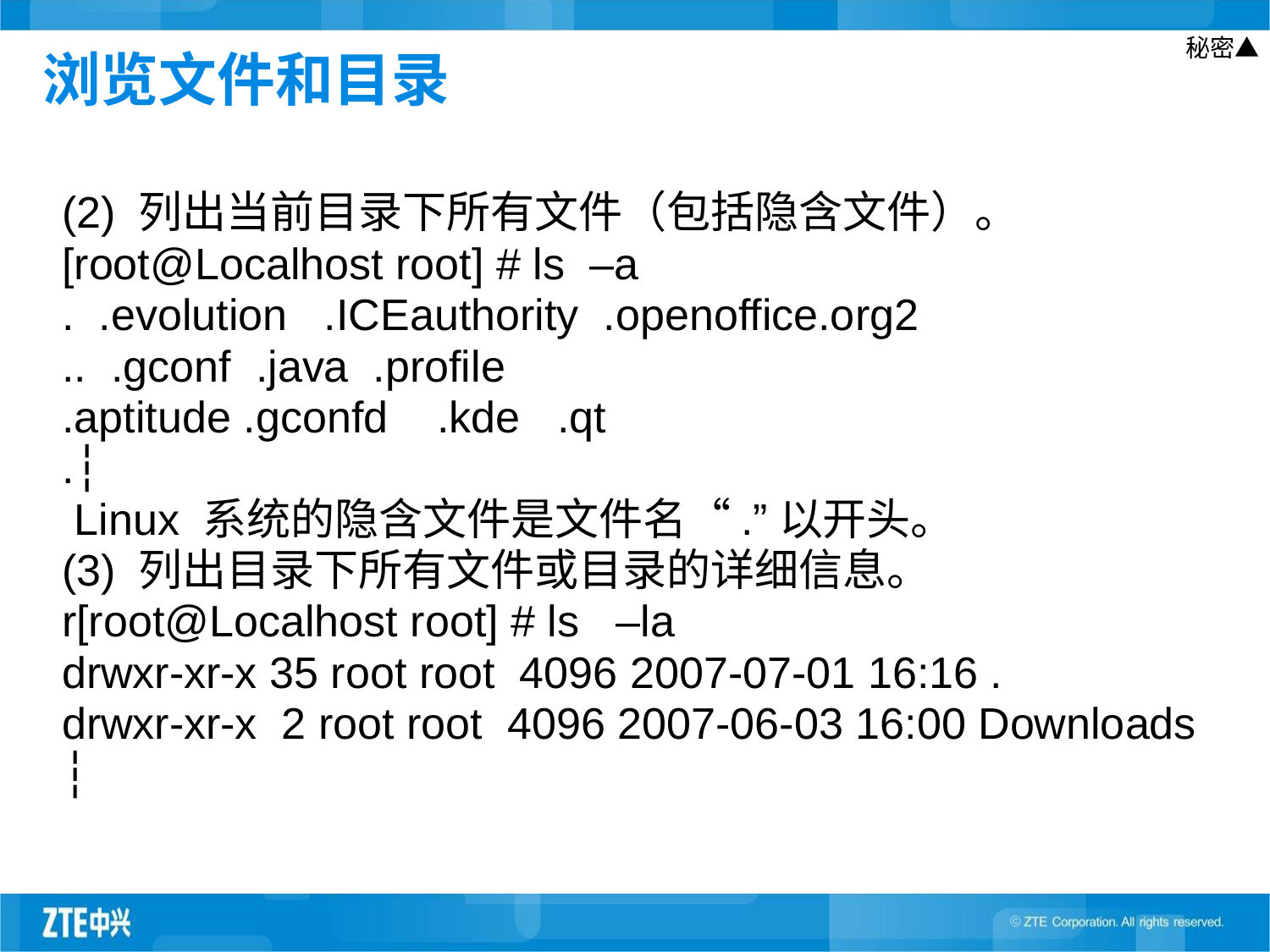

# 浏览文件和目录
(2) 列出当前目录下所有文件（包括隐含文件）。
[root@Localhost root] # ls  –a
.  .evolution   .ICEauthority  .openoffice.org2
..  .gconf  .java  .profile
.aptitude .gconfd    .kde   .qt
.┆
 Linux 系统的隐含文件是文件名“.”以开头。
(3) 列出目录下所有文件或目录的详细信息。
r[root@Localhost root] # ls   –la
drwxr-xr-x 35 root root  4096 2007-07-01 16:16 .
drwxr-xr-x  2 root root  4096 2007-06-03 16:00 Downloads
┆